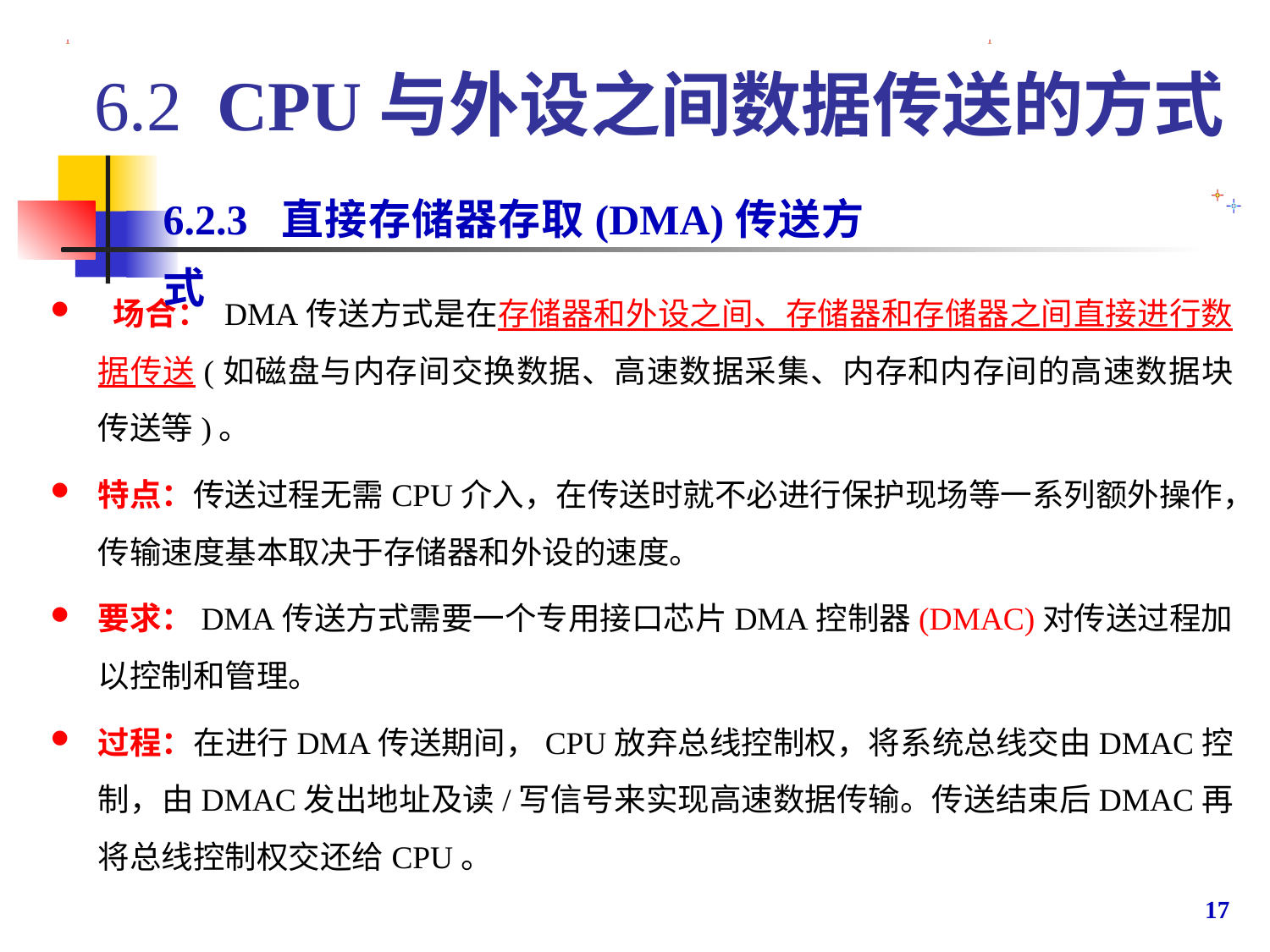

6.2  CPU与外设之间数据传送的方式
6.2.3  直接存储器存取(DMA)传送方式
 场合： DMA传送方式是在存储器和外设之间、存储器和存储器之间直接进行数据传送(如磁盘与内存间交换数据、高速数据采集、内存和内存间的高速数据块传送等)。
特点：传送过程无需CPU介入，在传送时就不必进行保护现场等一系列额外操作，传输速度基本取决于存储器和外设的速度。
要求：DMA传送方式需要一个专用接口芯片DMA控制器(DMAC)对传送过程加以控制和管理。
过程：在进行DMA传送期间，CPU放弃总线控制权，将系统总线交由DMAC控制，由DMAC发出地址及读/写信号来实现高速数据传输。传送结束后DMAC再将总线控制权交还给CPU。
17